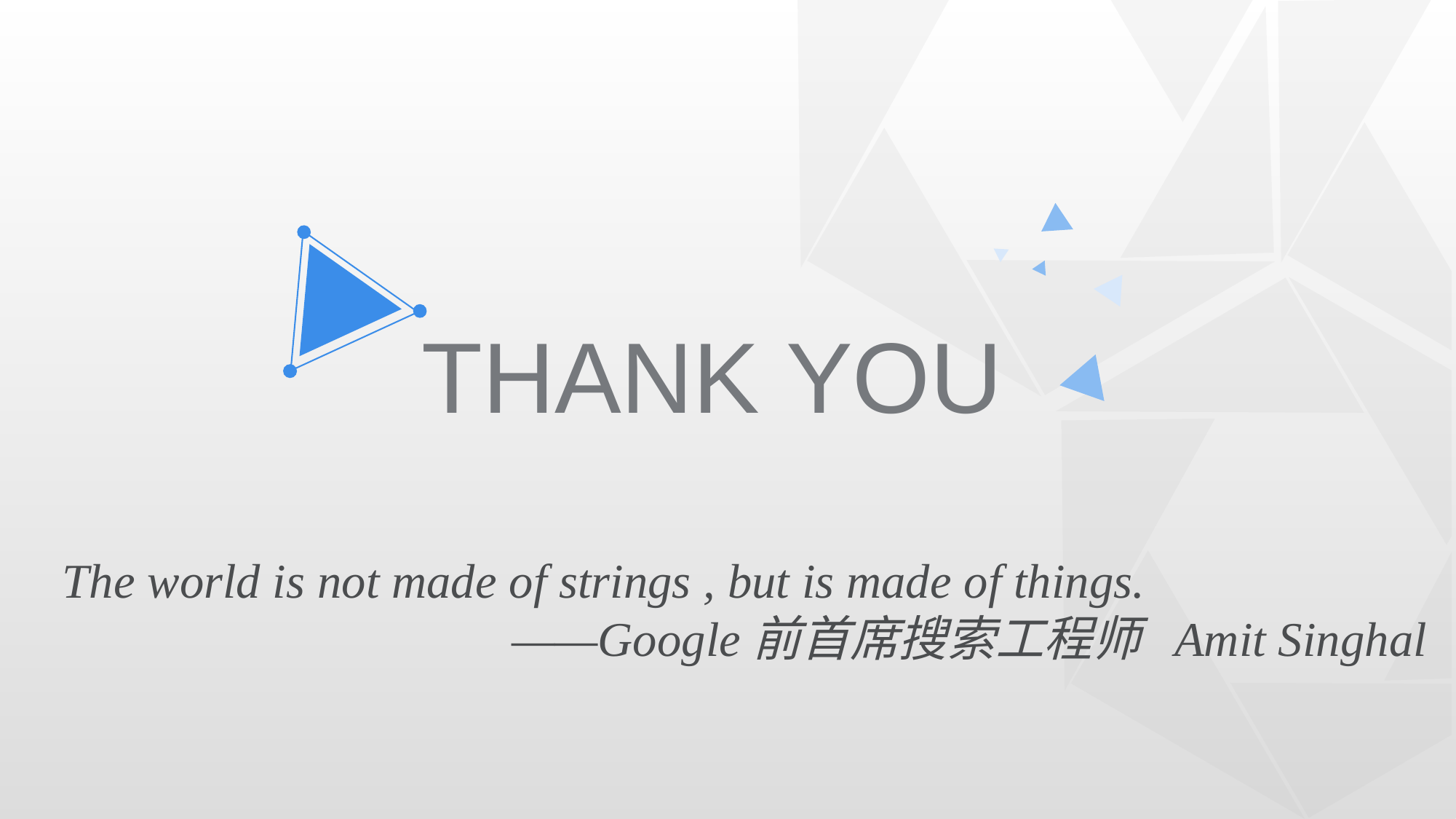

THANK YOU

The world is not made of strings , but is made of things.
——Google前首席搜索工程师  Amit Singhal